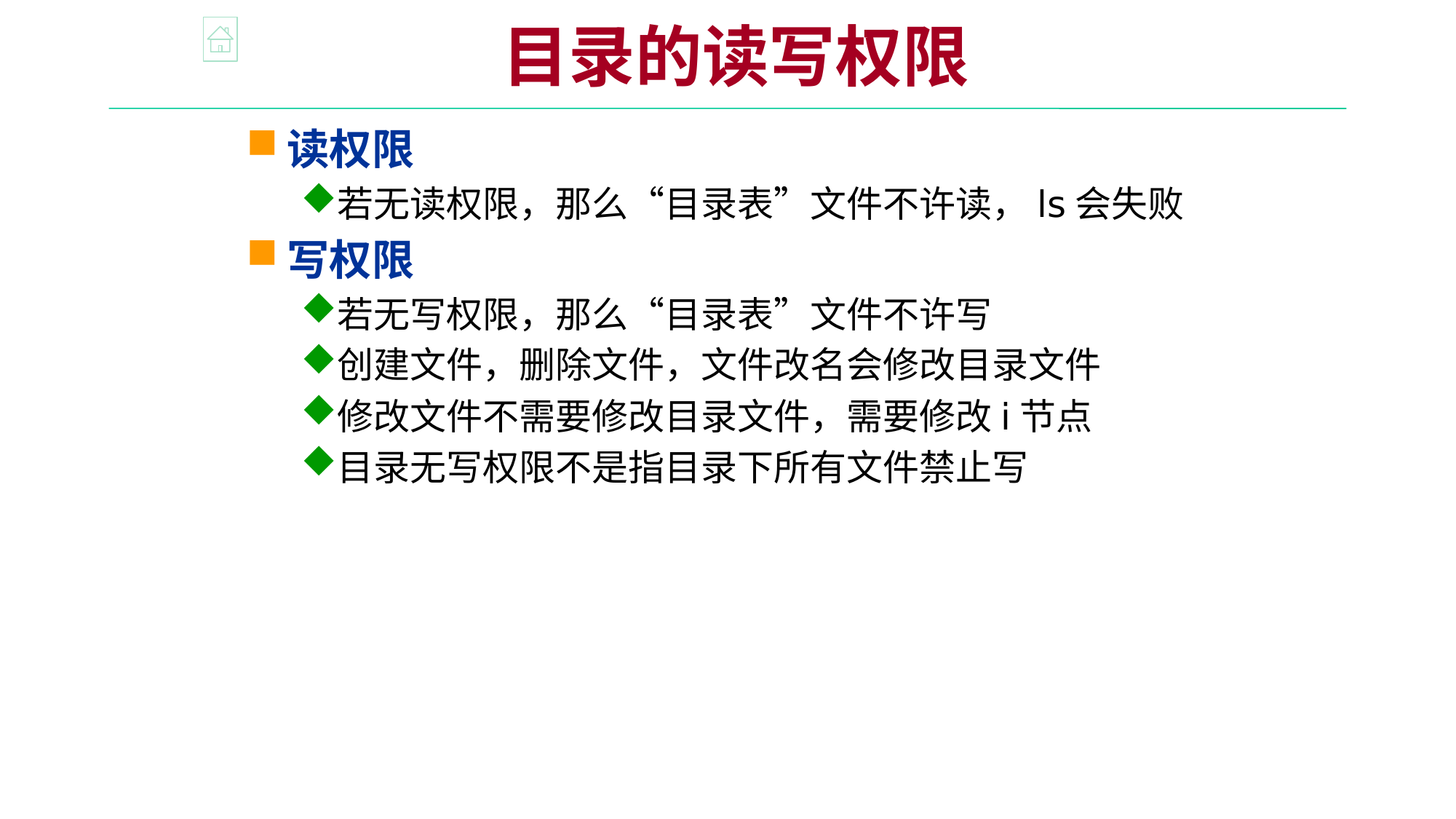

目录的读写权限

读权限
若无读权限，那么“目录表”文件不许读，ls会失败
写权限
若无写权限，那么“目录表”文件不许写
创建文件，删除文件，文件改名会修改目录文件
修改文件不需要修改目录文件，需要修改i节点
目录无写权限不是指目录下所有文件禁止写